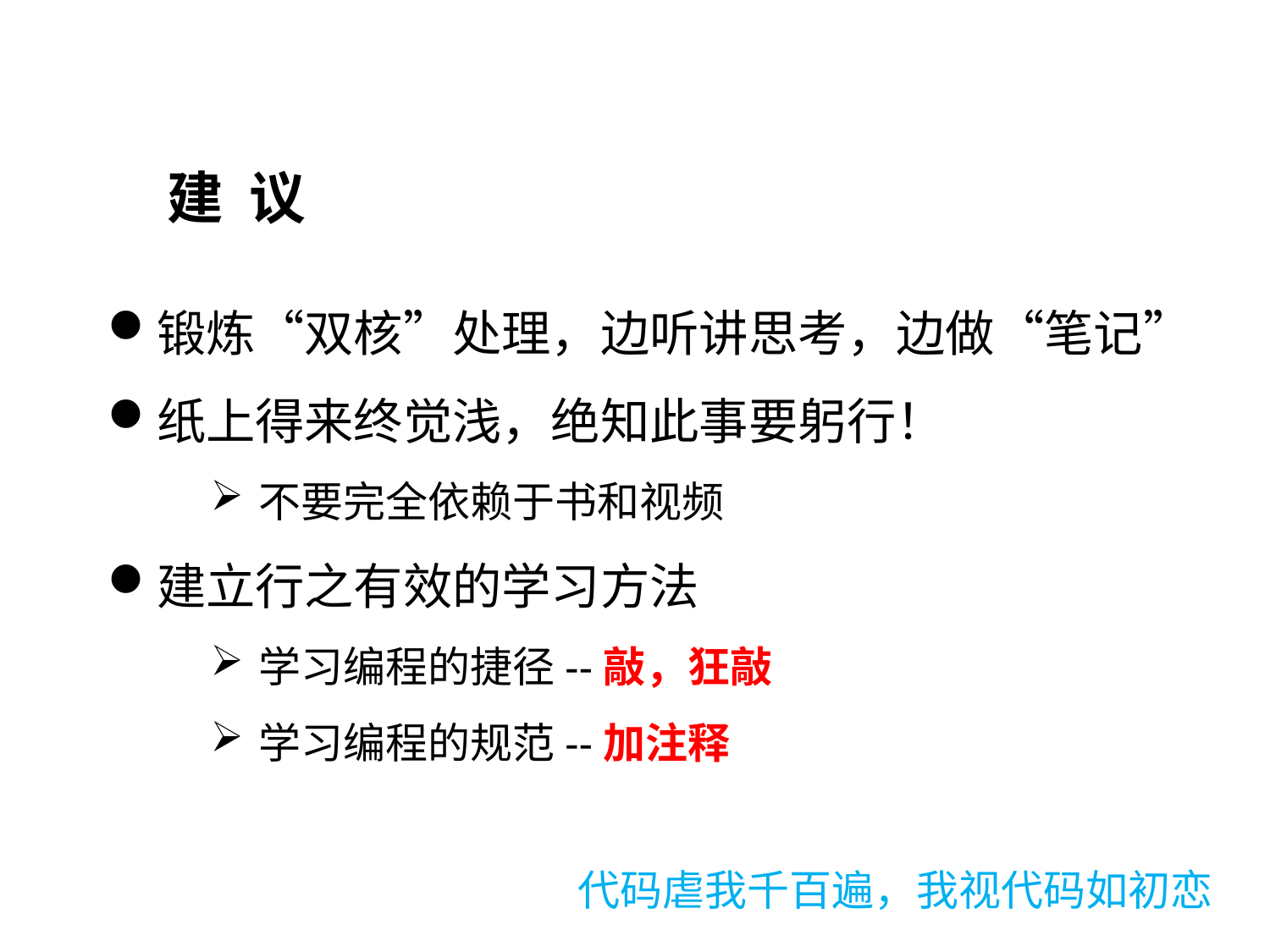

建  议
锻炼“双核”处理，边听讲思考，边做“笔记”
纸上得来终觉浅，绝知此事要躬行！
不要完全依赖于书和视频
建立行之有效的学习方法
学习编程的捷径--敲，狂敲
学习编程的规范--加注释
代码虐我千百遍，我视代码如初恋